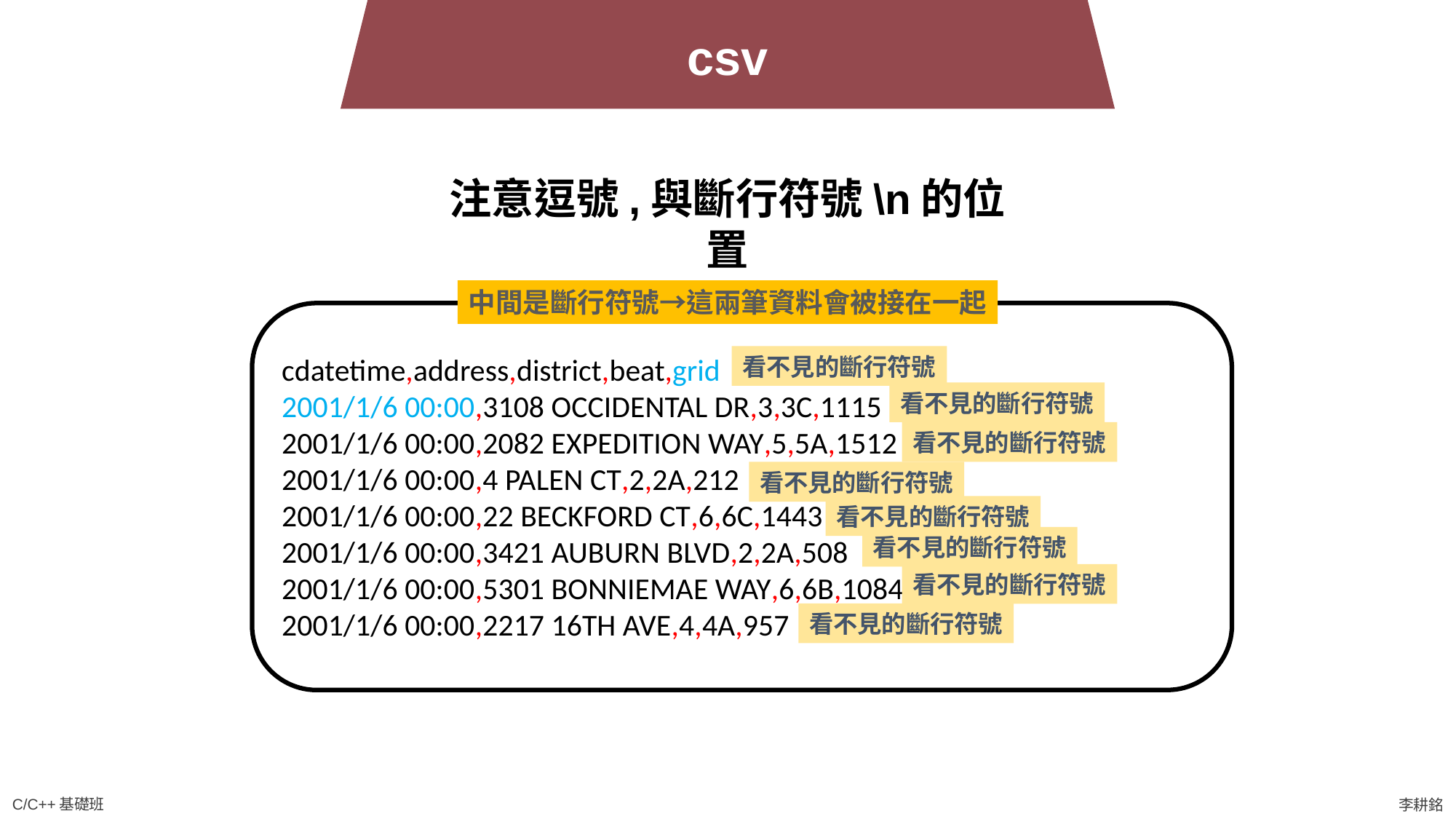

csv
注意逗號,與斷行符號\n的位置
中間是斷行符號→這兩筆資料會被接在一起
cdatetime,address,district,beat,grid
2001/1/6 00:00,3108 OCCIDENTAL DR,3,3C,1115
2001/1/6 00:00,2082 EXPEDITION WAY,5,5A,1512
2001/1/6 00:00,4 PALEN CT,2,2A,212
2001/1/6 00:00,22 BECKFORD CT,6,6C,1443
2001/1/6 00:00,3421 AUBURN BLVD,2,2A,508
2001/1/6 00:00,5301 BONNIEMAE WAY,6,6B,1084
2001/1/6 00:00,2217 16TH AVE,4,4A,957
看不見的斷行符號
看不見的斷行符號
看不見的斷行符號
看不見的斷行符號
看不見的斷行符號
看不見的斷行符號
看不見的斷行符號
看不見的斷行符號
C/C++基礎班
李耕銘